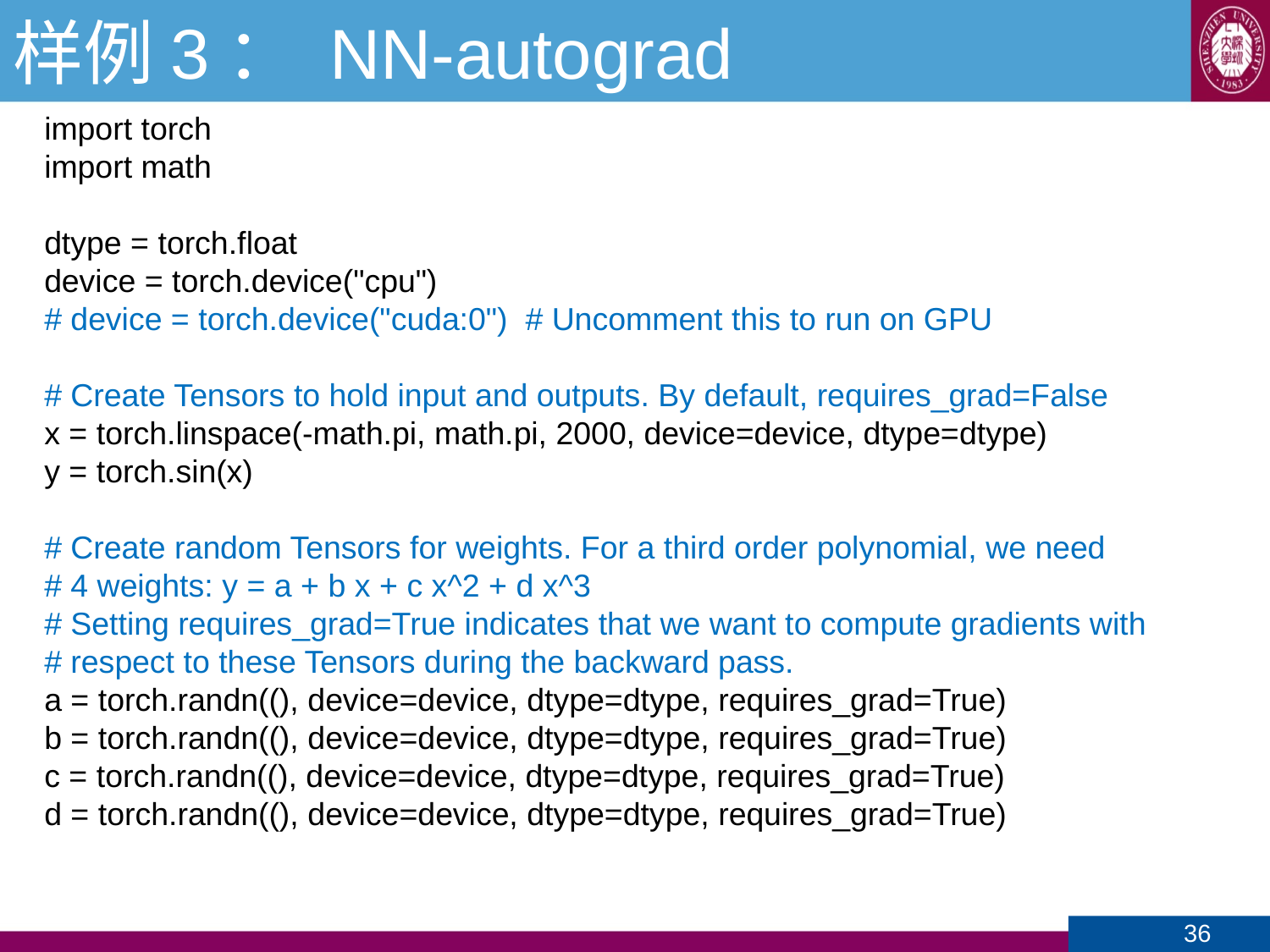

# 样例3： NN-autograd
import torch
import math

dtype = torch.float
device = torch.device("cpu")
# device = torch.device("cuda:0")  # Uncomment this to run on GPU

# Create Tensors to hold input and outputs. By default, requires_grad=False
x = torch.linspace(-math.pi, math.pi, 2000, device=device, dtype=dtype)
y = torch.sin(x)

# Create random Tensors for weights. For a third order polynomial, we need
# 4 weights: y = a + b x + c x^2 + d x^3
# Setting requires_grad=True indicates that we want to compute gradients with
# respect to these Tensors during the backward pass.
a = torch.randn((), device=device, dtype=dtype, requires_grad=True)
b = torch.randn((), device=device, dtype=dtype, requires_grad=True)
c = torch.randn((), device=device, dtype=dtype, requires_grad=True)
d = torch.randn((), device=device, dtype=dtype, requires_grad=True)

36